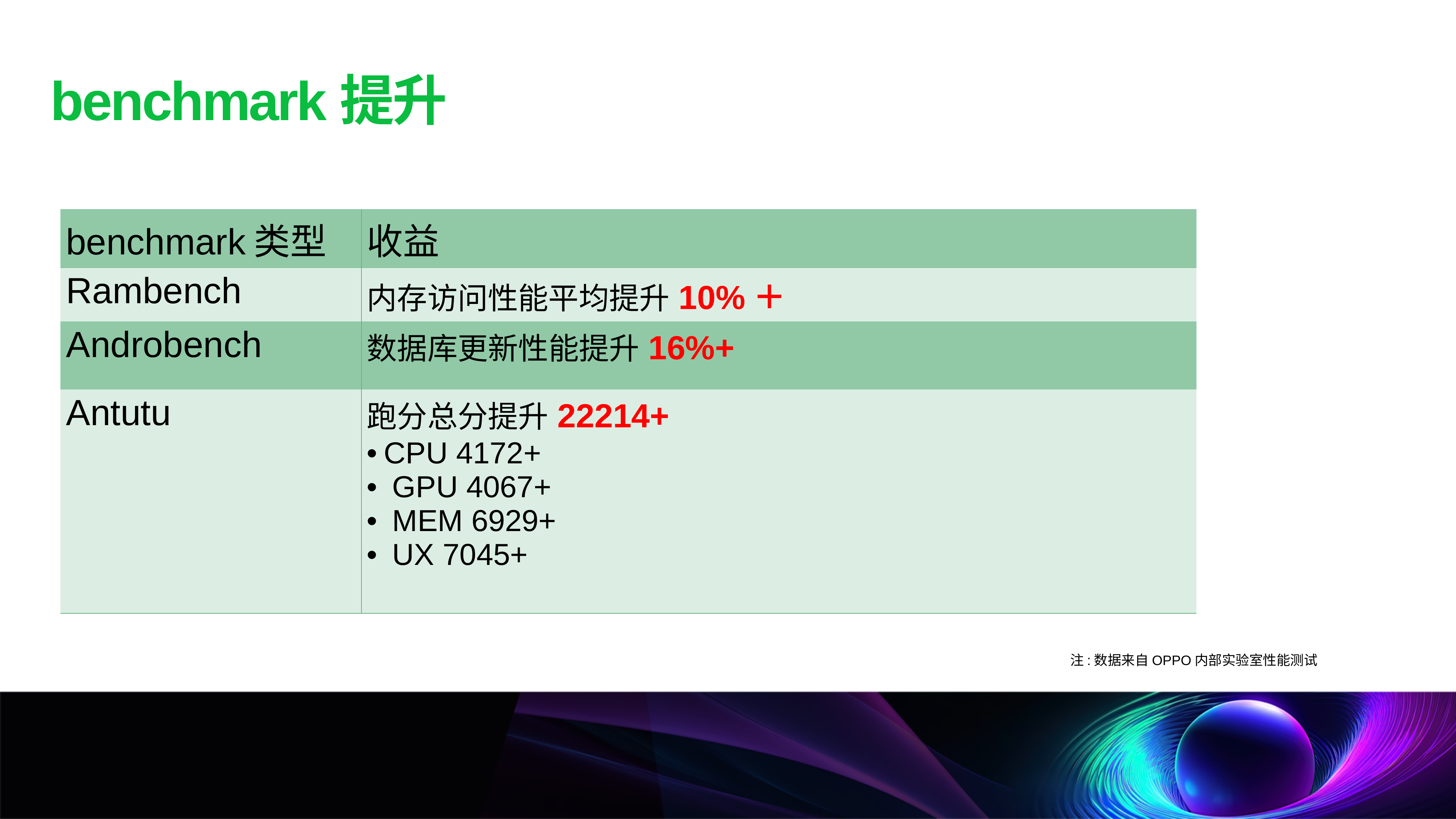

benchmark提升
| benchmark类型 | 收益 |
| --- | --- |
| Rambench | 内存访问性能平均提升10%＋ |
| Androbench | 数据库更新性能提升16%+ |
| Antutu | 跑分总分提升22214+ CPU 4172+ GPU 4067+ MEM 6929+ UX 7045+ |
注:数据来自OPPO内部实验室性能测试